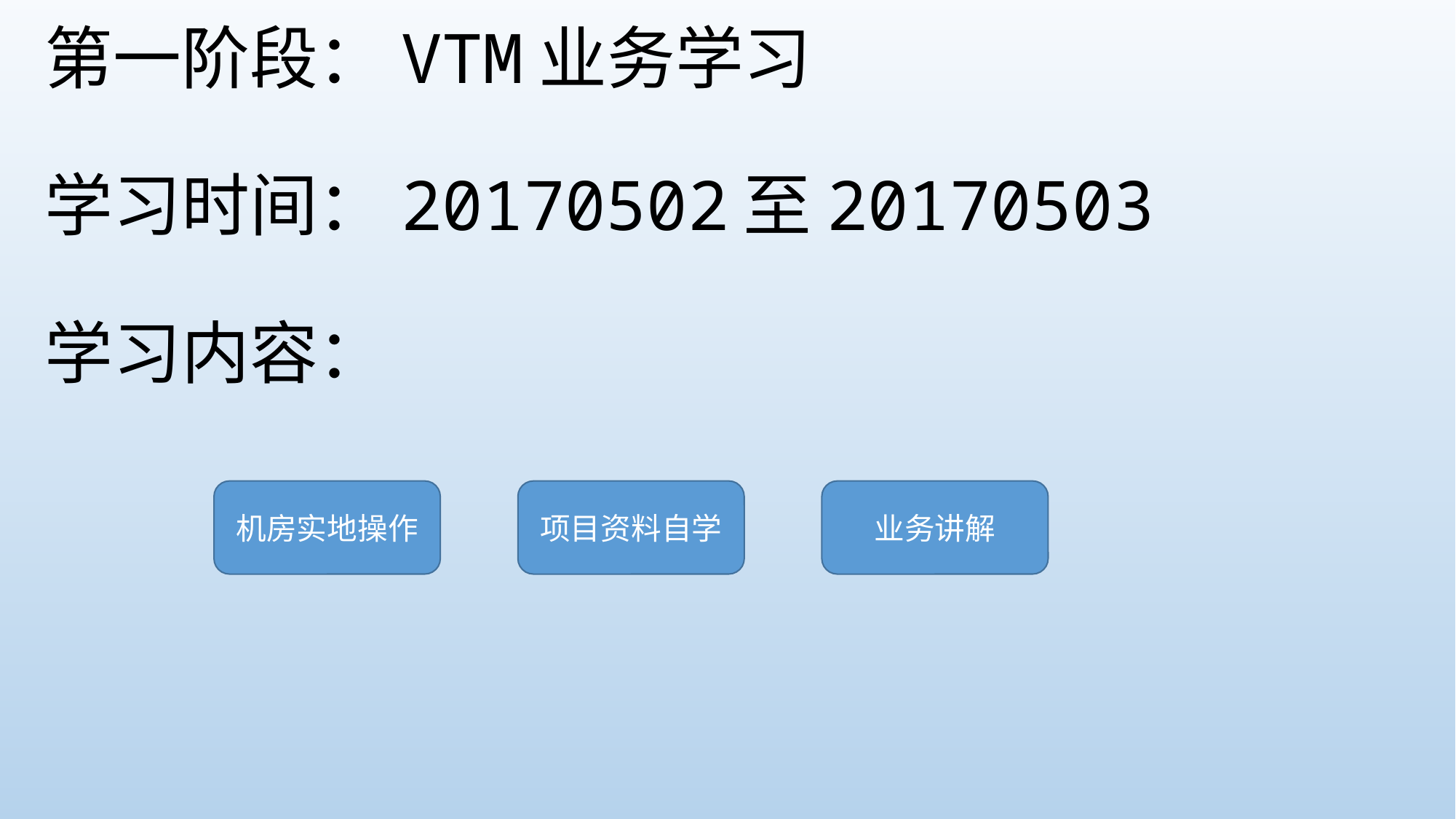

# 第一阶段：VTM业务学习 学习时间：20170502至20170503 学习内容：
项目资料自学
业务讲解
机房实地操作